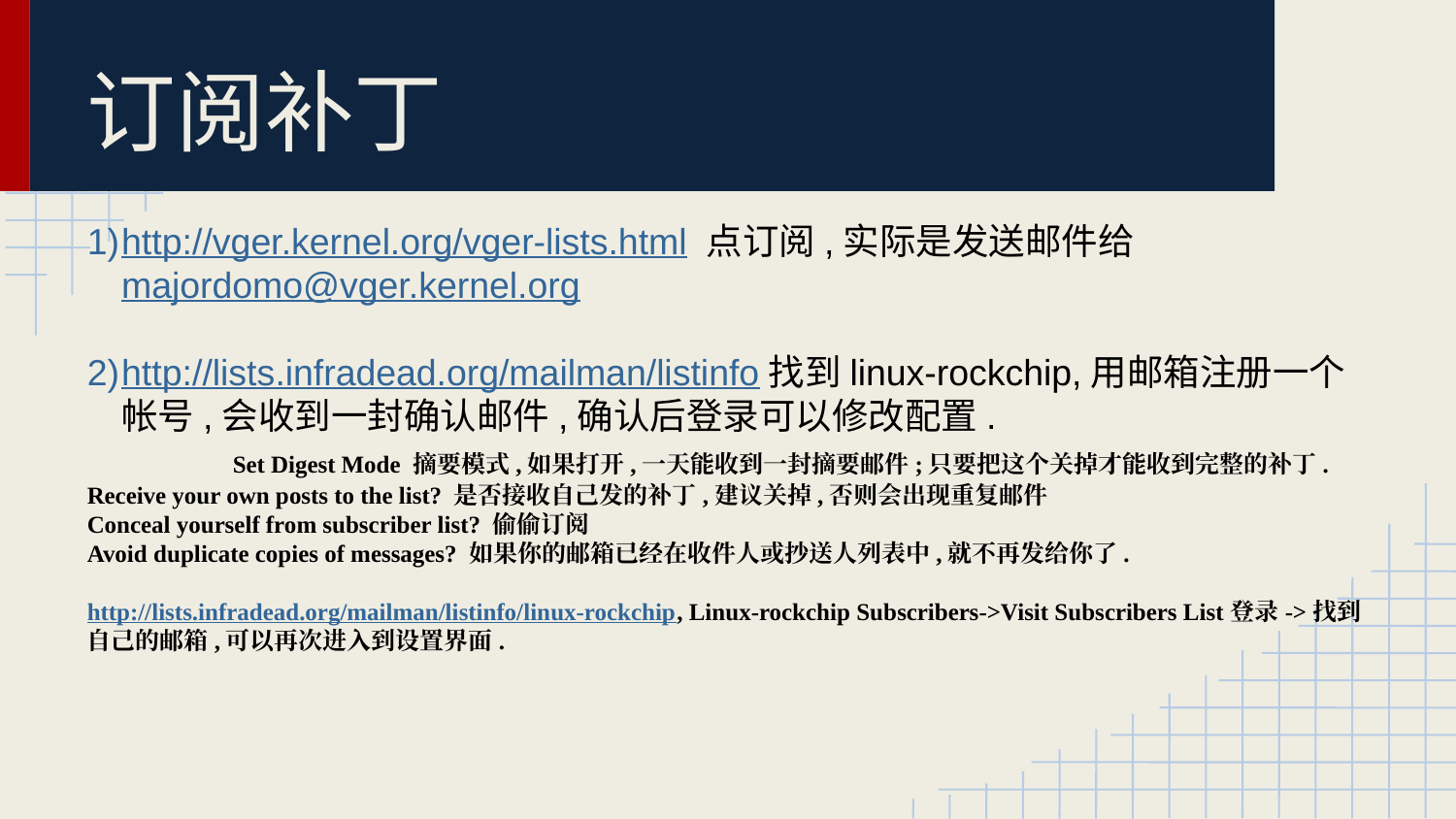

订阅补丁
http://vger.kernel.org/vger-lists.html 点订阅,实际是发送邮件给majordomo@vger.kernel.org

http://lists.infradead.org/mailman/listinfo找到linux-rockchip,用邮箱注册一个帐号,会收到一封确认邮件,确认后登录可以修改配置.
	Set Digest Mode 摘要模式,如果打开,一天能收到一封摘要邮件;只要把这个关掉才能收到完整的补丁.
Receive your own posts to the list? 是否接收自己发的补丁,建议关掉,否则会出现重复邮件
Conceal yourself from subscriber list? 偷偷订阅
Avoid duplicate copies of messages? 如果你的邮箱已经在收件人或抄送人列表中,就不再发给你了.

http://lists.infradead.org/mailman/listinfo/linux-rockchip, Linux-rockchip Subscribers->Visit Subscribers List登录->找到自己的邮箱,可以再次进入到设置界面.